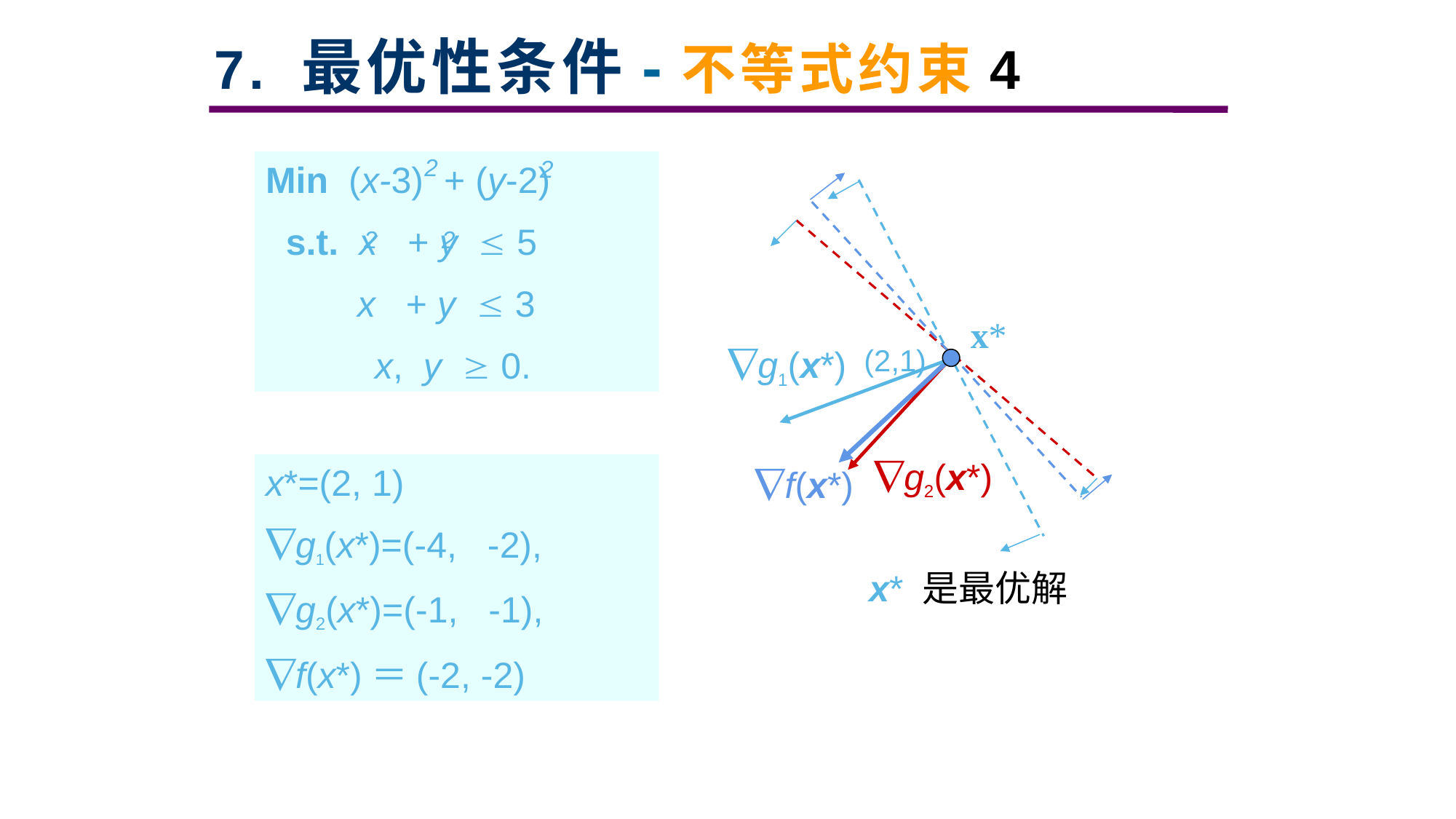

# 7. 最优性条件-不等式约束4

2
2
Min  (x-3)  + (y-2)
  s.t.  x   + y  ≤ 5
         x   + y  ≤ 3
 	x,  y  ≥ 0.
2
2

x*
∇g1(x*)
(2,1)

∇g2(x*)
∇f(x*)

x* 是最优解
x*=(2, 1)
∇g1(x*)=(-4,   -2),
∇g2(x*)=(-1,   -1),
∇f(x*)＝(-2, -2)